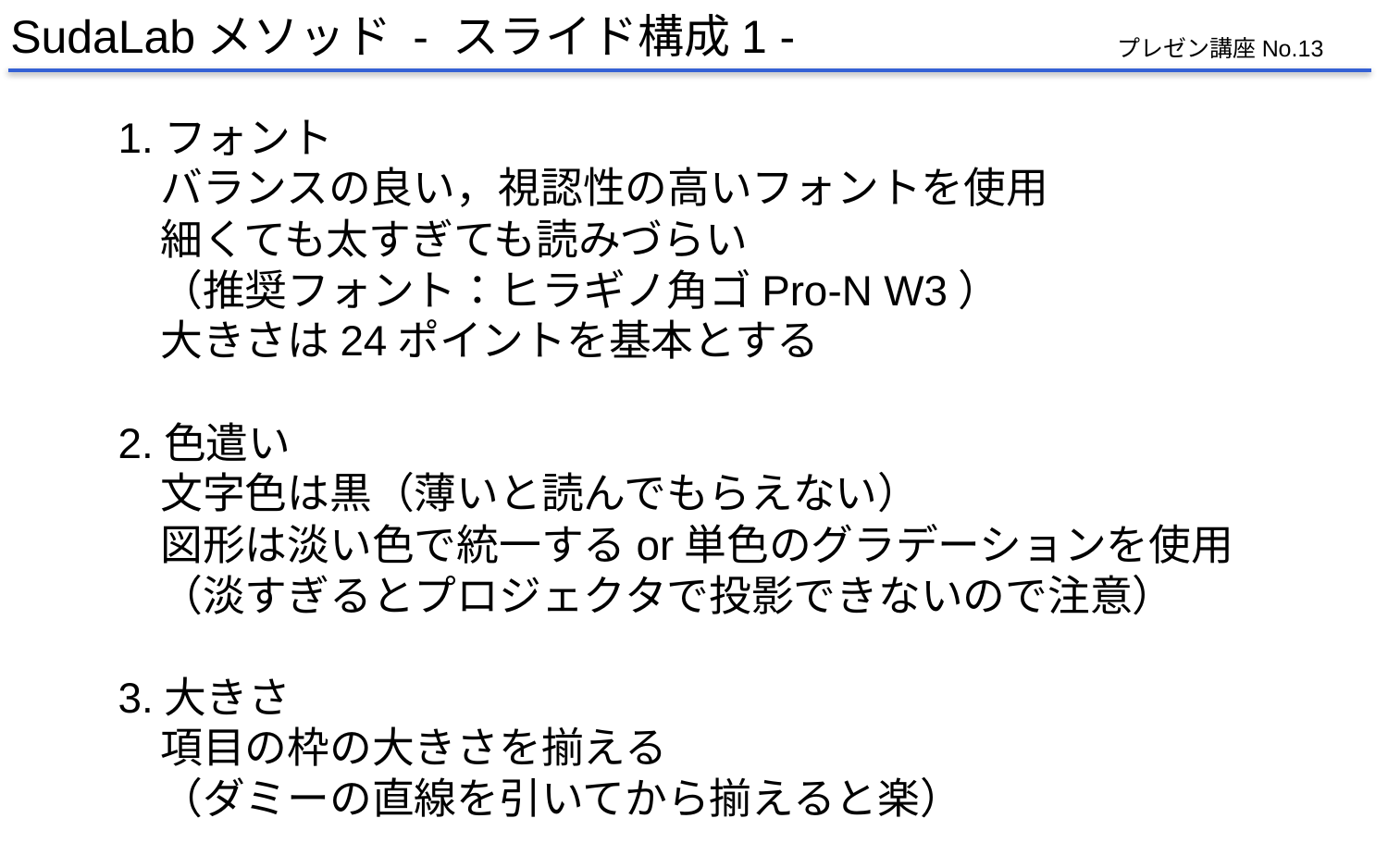

SudaLabメソッド - スライド構成1 -
プレゼン講座No.13
1.フォント
　バランスの良い，視認性の高いフォントを使用
　細くても太すぎても読みづらい
　（推奨フォント：ヒラギノ角ゴPro-N W3）
　大きさは24ポイントを基本とする

2.色遣い
　文字色は黒（薄いと読んでもらえない）
　図形は淡い色で統一するor単色のグラデーションを使用
　（淡すぎるとプロジェクタで投影できないので注意）

3.大きさ
　項目の枠の大きさを揃える
　（ダミーの直線を引いてから揃えると楽）